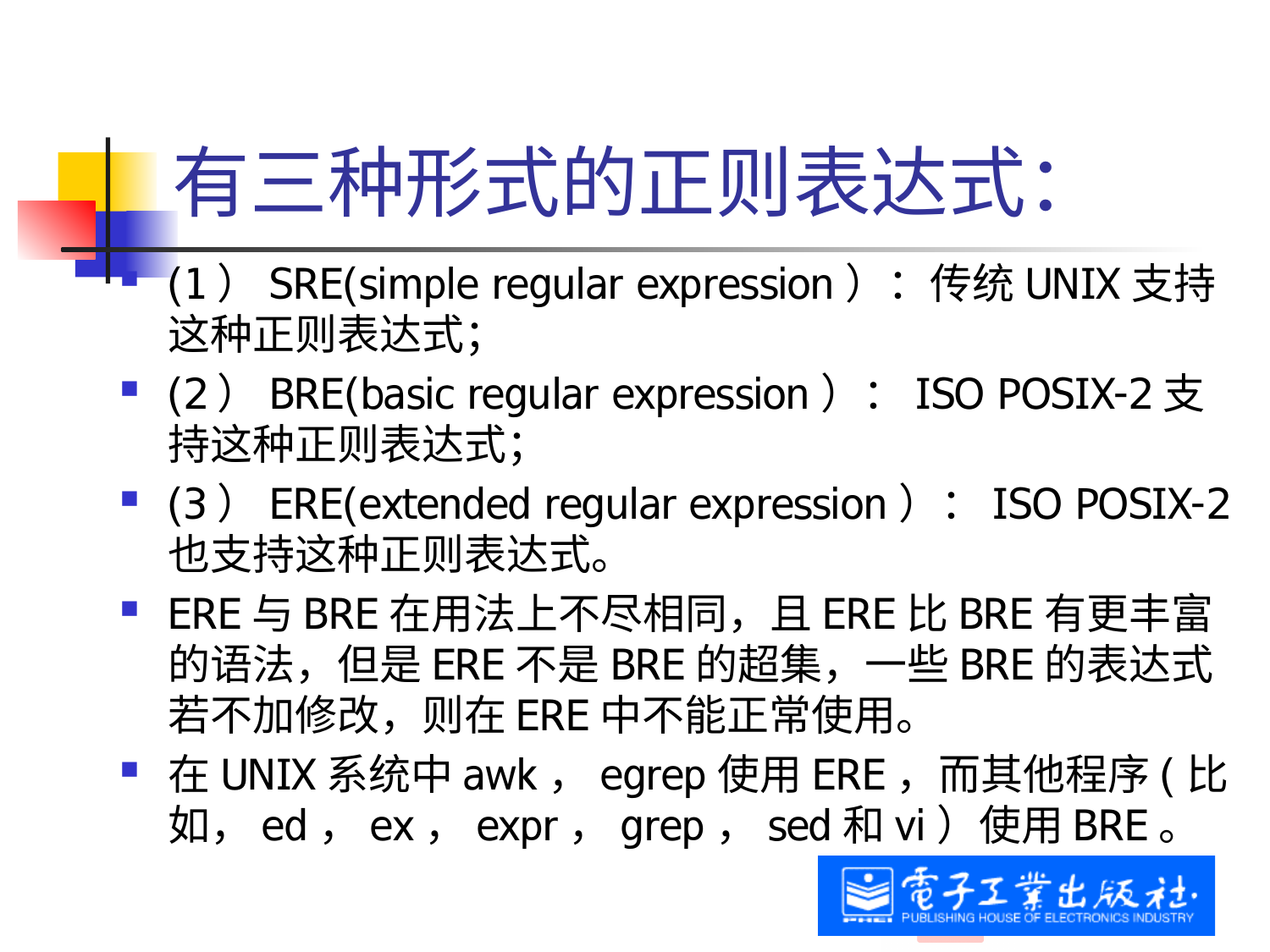

# 有三种形式的正则表达式：
(1）SRE(simple regular expression）：传统UNIX支持这种正则表达式；
(2）BRE(basic regular expression）：ISO POSIX-2支持这种正则表达式；
(3）ERE(extended regular expression）：ISO POSIX-2也支持这种正则表达式。
ERE与BRE在用法上不尽相同，且ERE比BRE有更丰富的语法，但是ERE不是BRE的超集，一些BRE的表达式若不加修改，则在ERE中不能正常使用。
在UNIX系统中awk，egrep使用ERE，而其他程序(比如，ed，ex，expr，grep，sed和vi）使用BRE。